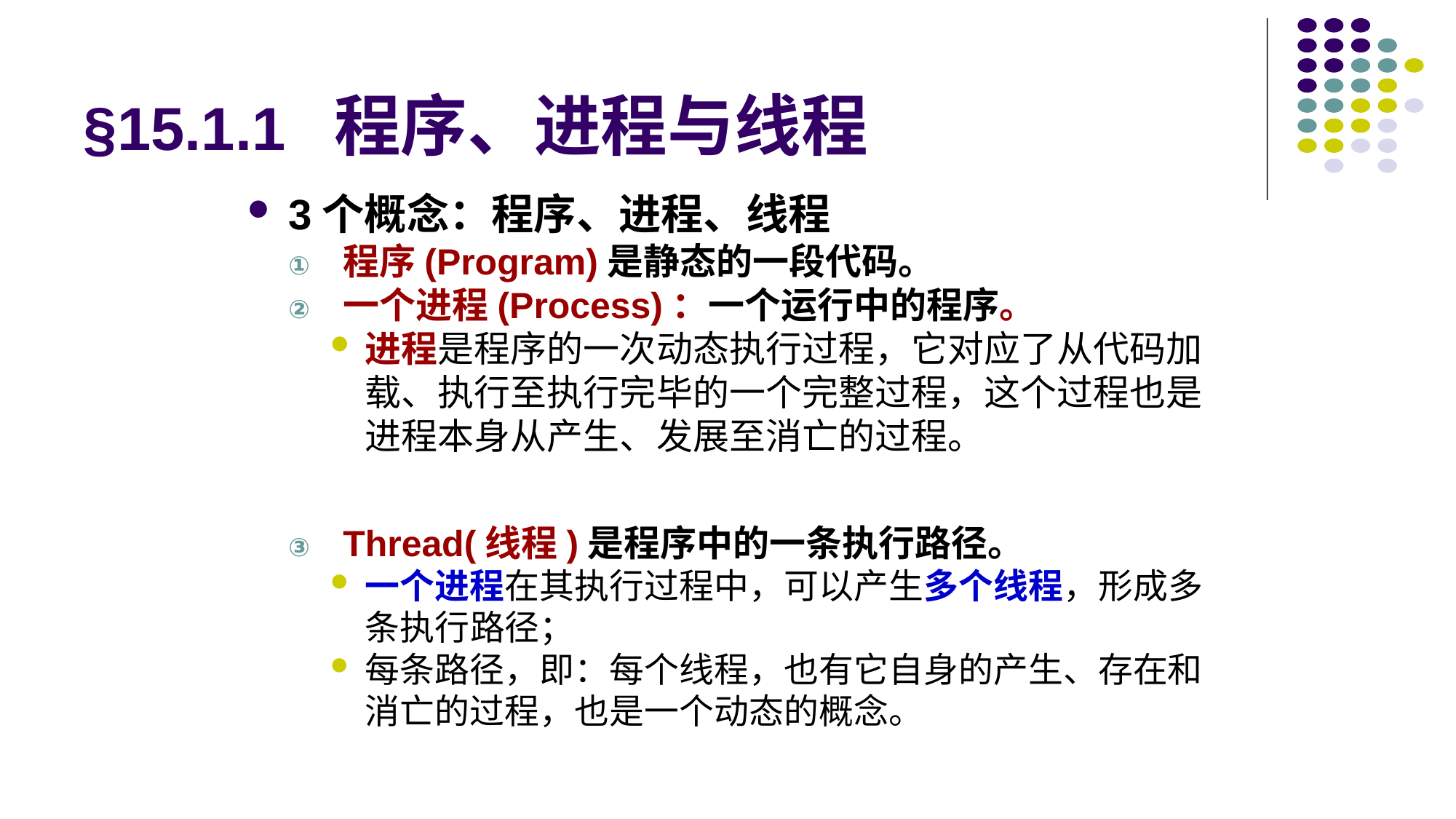

# §15.1.1  程序、进程与线程
3个概念：程序、进程、线程
程序(Program)是静态的一段代码。
一个进程(Process)：一个运行中的程序。
进程是程序的一次动态执行过程，它对应了从代码加载、执行至执行完毕的一个完整过程，这个过程也是进程本身从产生、发展至消亡的过程。

Thread(线程)是程序中的一条执行路径。
一个进程在其执行过程中，可以产生多个线程，形成多条执行路径；
每条路径，即：每个线程，也有它自身的产生、存在和消亡的过程，也是一个动态的概念。

5